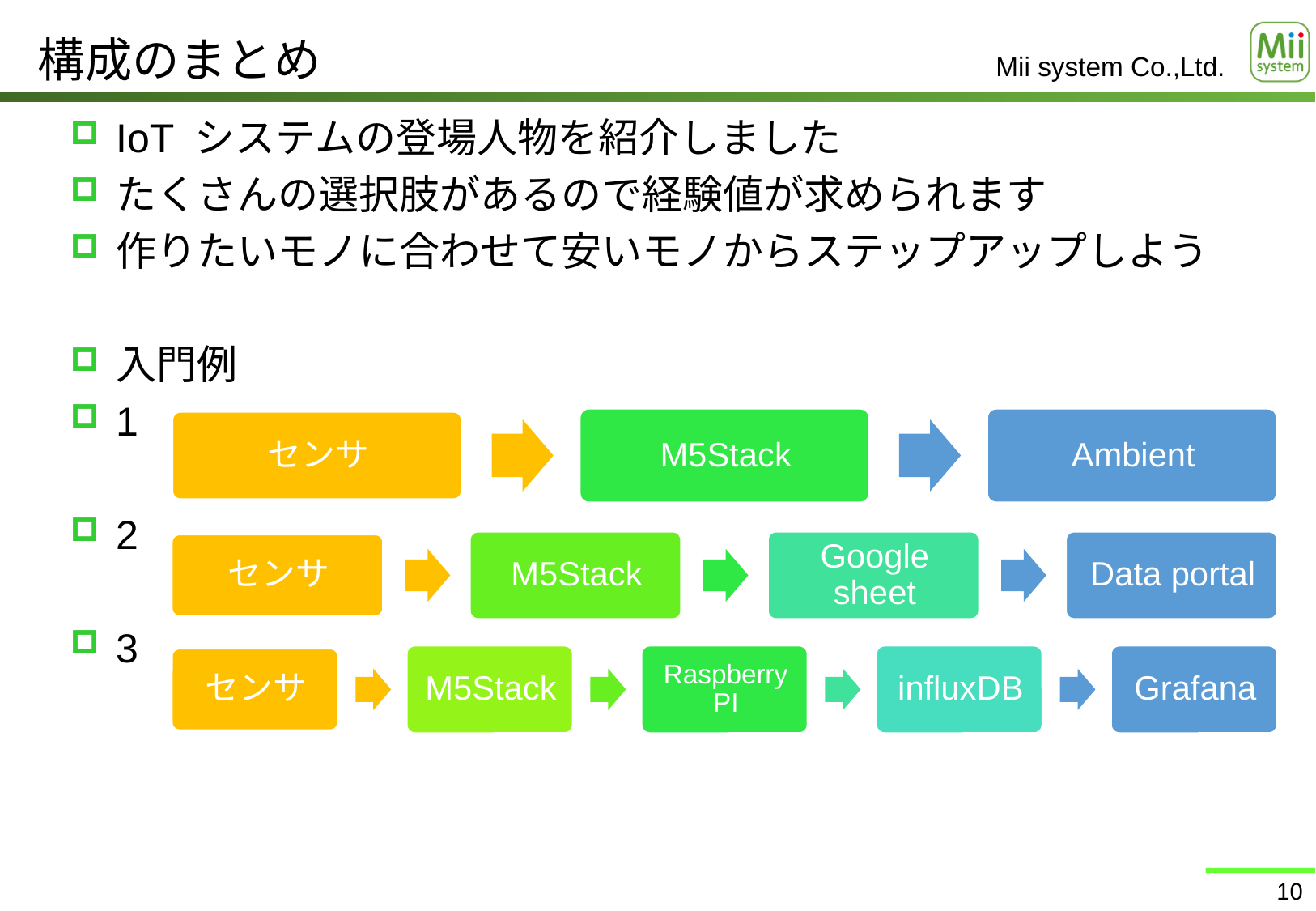

# 構成のまとめ
IoT システムの登場人物を紹介しました
たくさんの選択肢があるので経験値が求められます
作りたいモノに合わせて安いモノからステップアップしよう

入門例
1

2

3

センサ

M5Stack

Ambient
センサ

M5Stack

Google sheet

Data portal
センサ

M5Stack

Raspberry PI

influxDB

Grafana
10